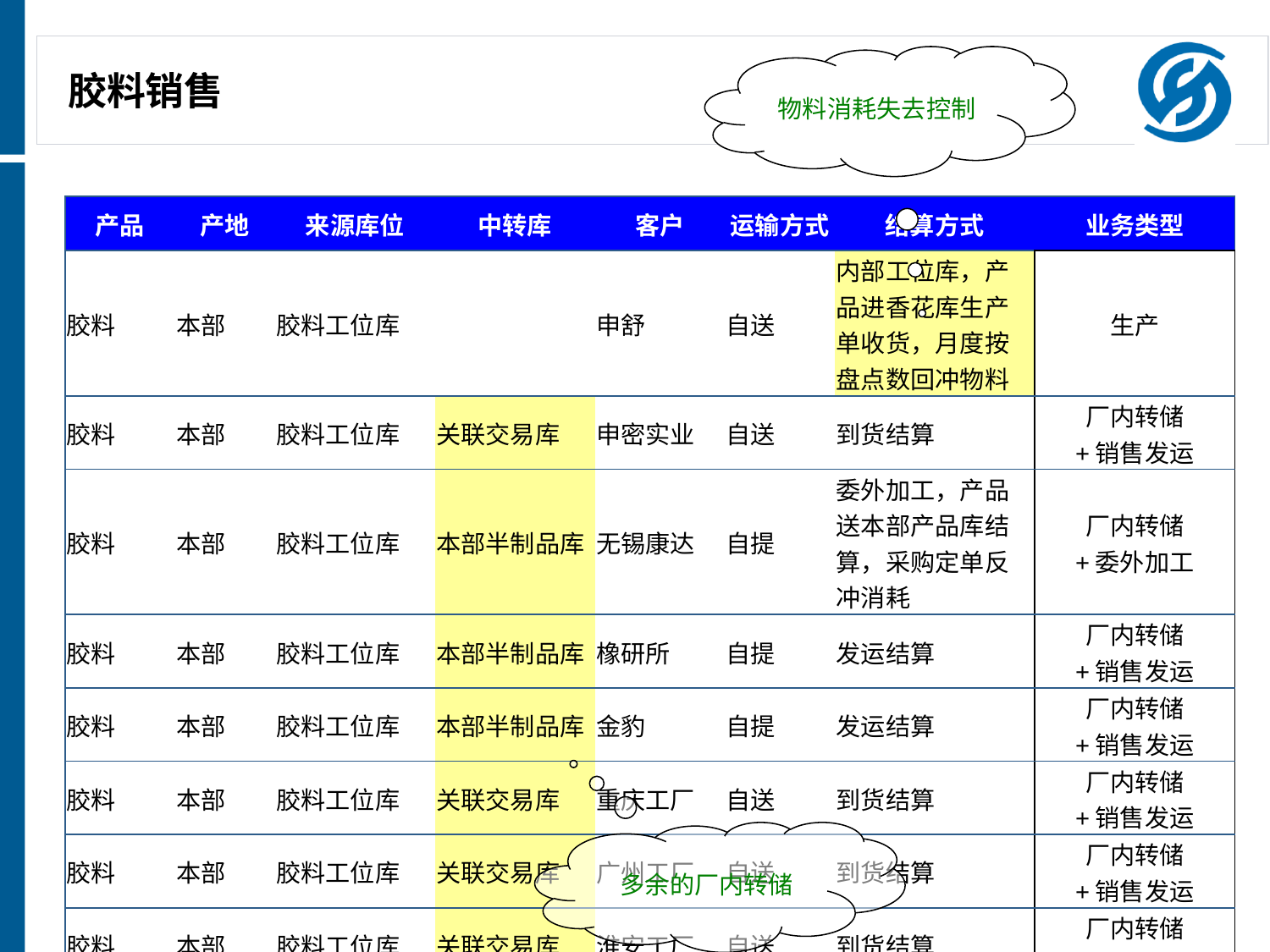

# 胶料销售
物料消耗失去控制
| 产品 | 产地 | 来源库位 | 中转库 | 客户 | 运输方式 | 结算方式 | 业务类型 |
| --- | --- | --- | --- | --- | --- | --- | --- |
| 胶料 | 本部 | 胶料工位库 |  | 申舒 | 自送 | 内部工位库，产品进香花库生产单收货，月度按盘点数回冲物料 | 生产 |
| 胶料 | 本部 | 胶料工位库 | 关联交易库 | 申密实业 | 自送 | 到货结算 | 厂内转储 +销售发运 |
| 胶料 | 本部 | 胶料工位库 | 本部半制品库 | 无锡康达 | 自提 | 委外加工，产品送本部产品库结算，采购定单反冲消耗 | 厂内转储 +委外加工 |
| 胶料 | 本部 | 胶料工位库 | 本部半制品库 | 橡研所 | 自提 | 发运结算 | 厂内转储 +销售发运 |
| 胶料 | 本部 | 胶料工位库 | 本部半制品库 | 金豹 | 自提 | 发运结算 | 厂内转储 +销售发运 |
| 胶料 | 本部 | 胶料工位库 | 关联交易库 | 重庆工厂 | 自送 | 到货结算 | 厂内转储 +销售发运 |
| 胶料 | 本部 | 胶料工位库 | 关联交易库 | 广州工厂 | 自送 | 到货结算 | 厂内转储 +销售发运 |
| 胶料 | 本部 | 胶料工位库 | 关联交易库 | 淮安工厂 | 自送 | 到货结算 | 厂内转储 +销售发运 |
多余的厂内转储
10